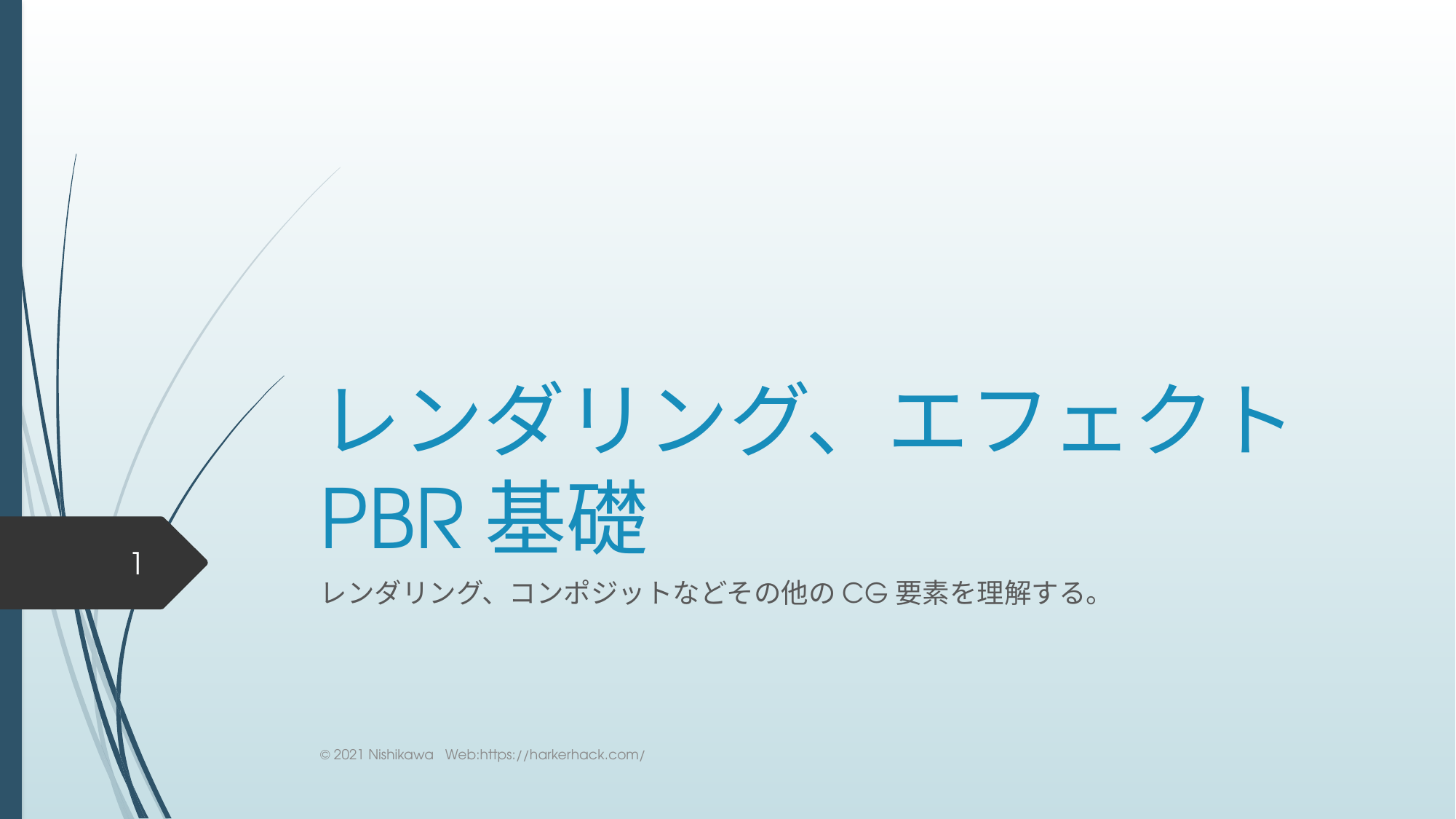

# レンダリング、エフェクト PBR基礎
1
レンダリング、コンポジットなどその他のCG要素を理解する。
© 2021 Nishikawa   Web:https://harkerhack.com/